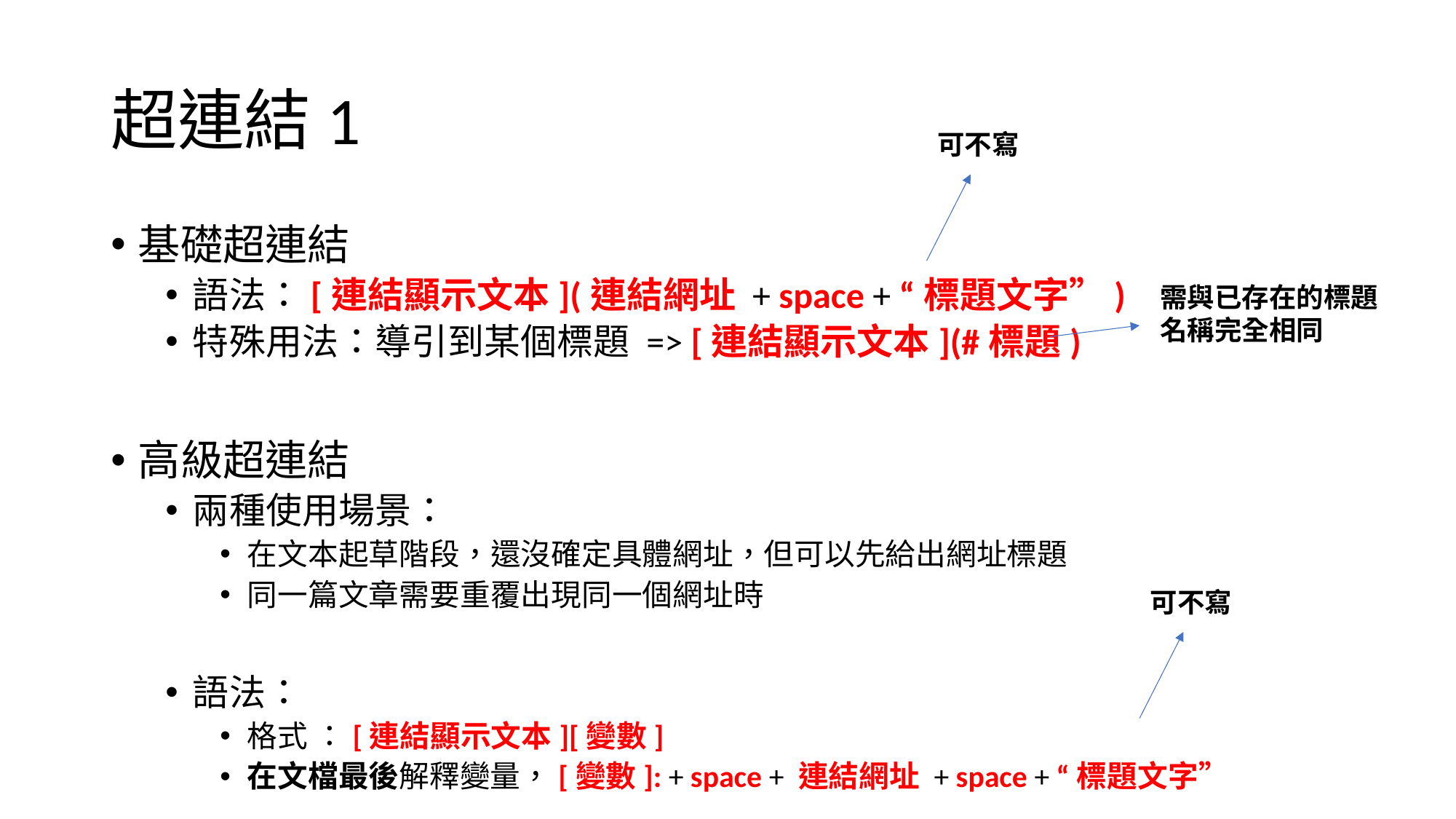

# 超連結1
可不寫
基礎超連結
語法：[連結顯示文本](連結網址 + space + “標題文字”)
特殊用法：導引到某個標題 => [連結顯示文本](#標題)

高級超連結
兩種使用場景：
在文本起草階段，還沒確定具體網址，但可以先給出網址標題
同一篇文章需要重覆出現同一個網址時

語法：
格式 ：[連結顯示文本][變數]
在文檔最後解釋變量，[變數]: + space + 連結網址 + space + “標題文字”
需與已存在的標題名稱完全相同
可不寫